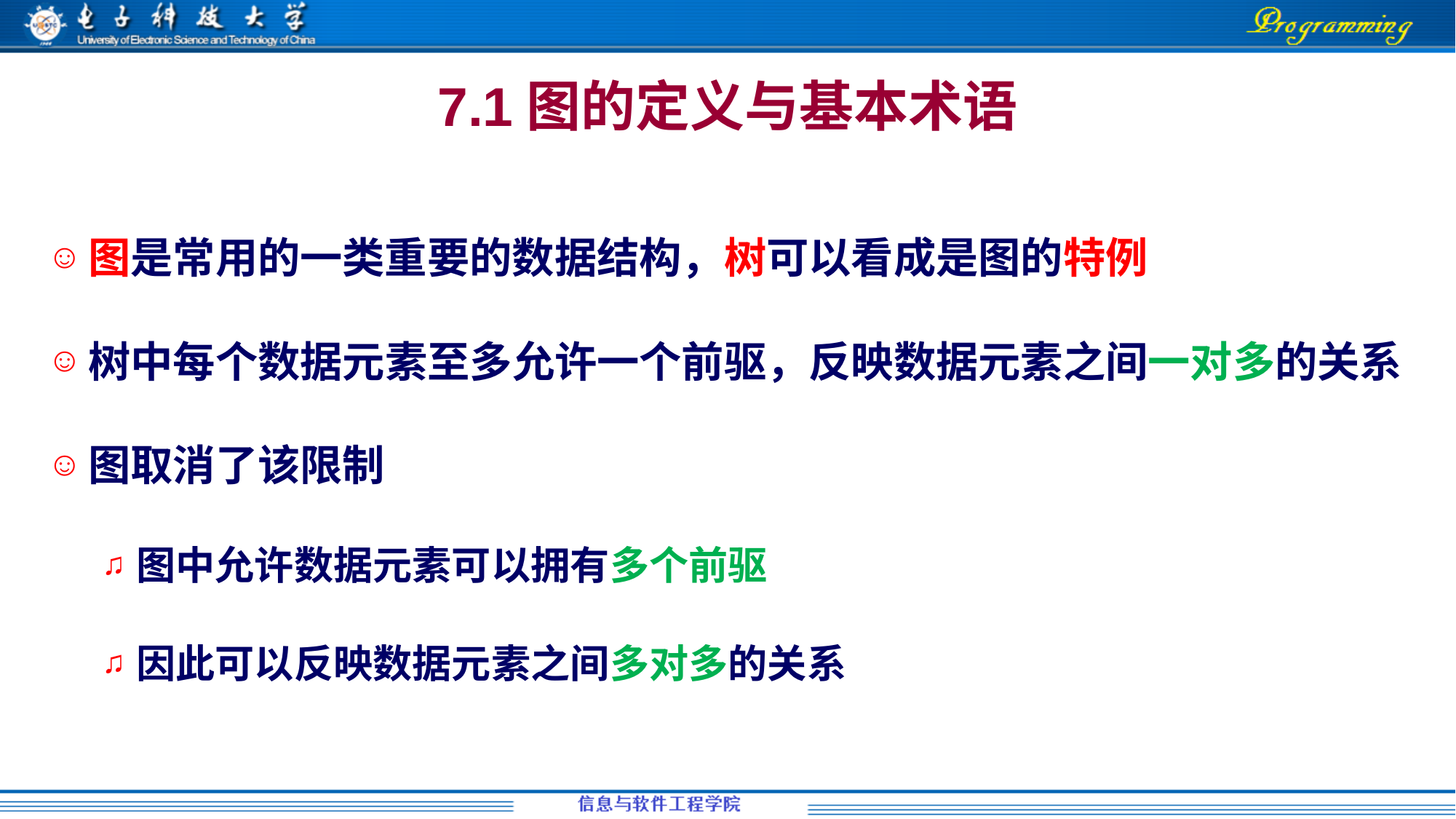

# 7.1图的定义与基本术语
图是常用的一类重要的数据结构，树可以看成是图的特例
树中每个数据元素至多允许一个前驱，反映数据元素之间一对多的关系
图取消了该限制
图中允许数据元素可以拥有多个前驱
因此可以反映数据元素之间多对多的关系